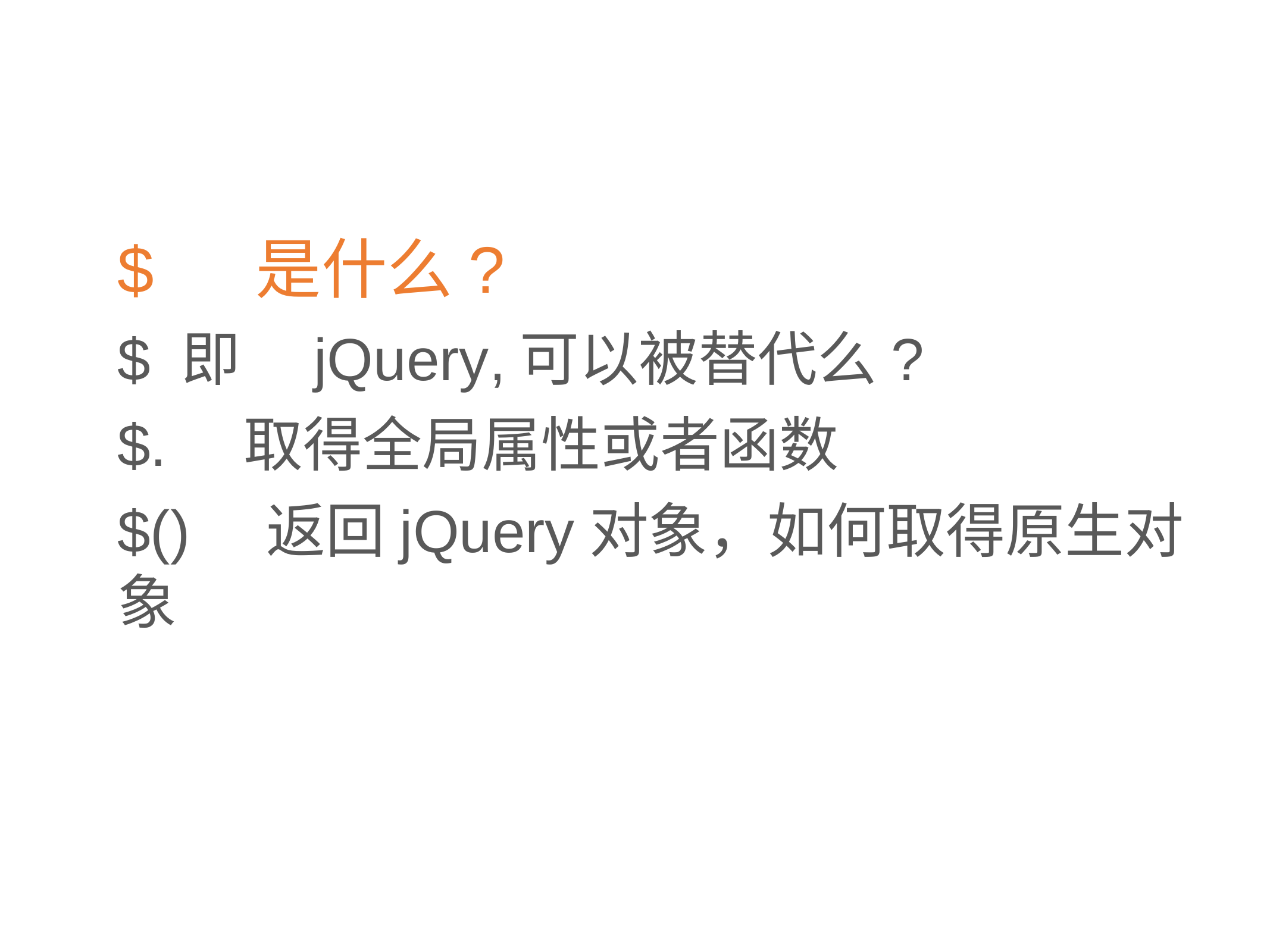

$  是什么?
$ 即  jQuery,可以被替代么?
$.  取得全局属性或者函数
$()  返回jQuery对象，如何取得原生对象